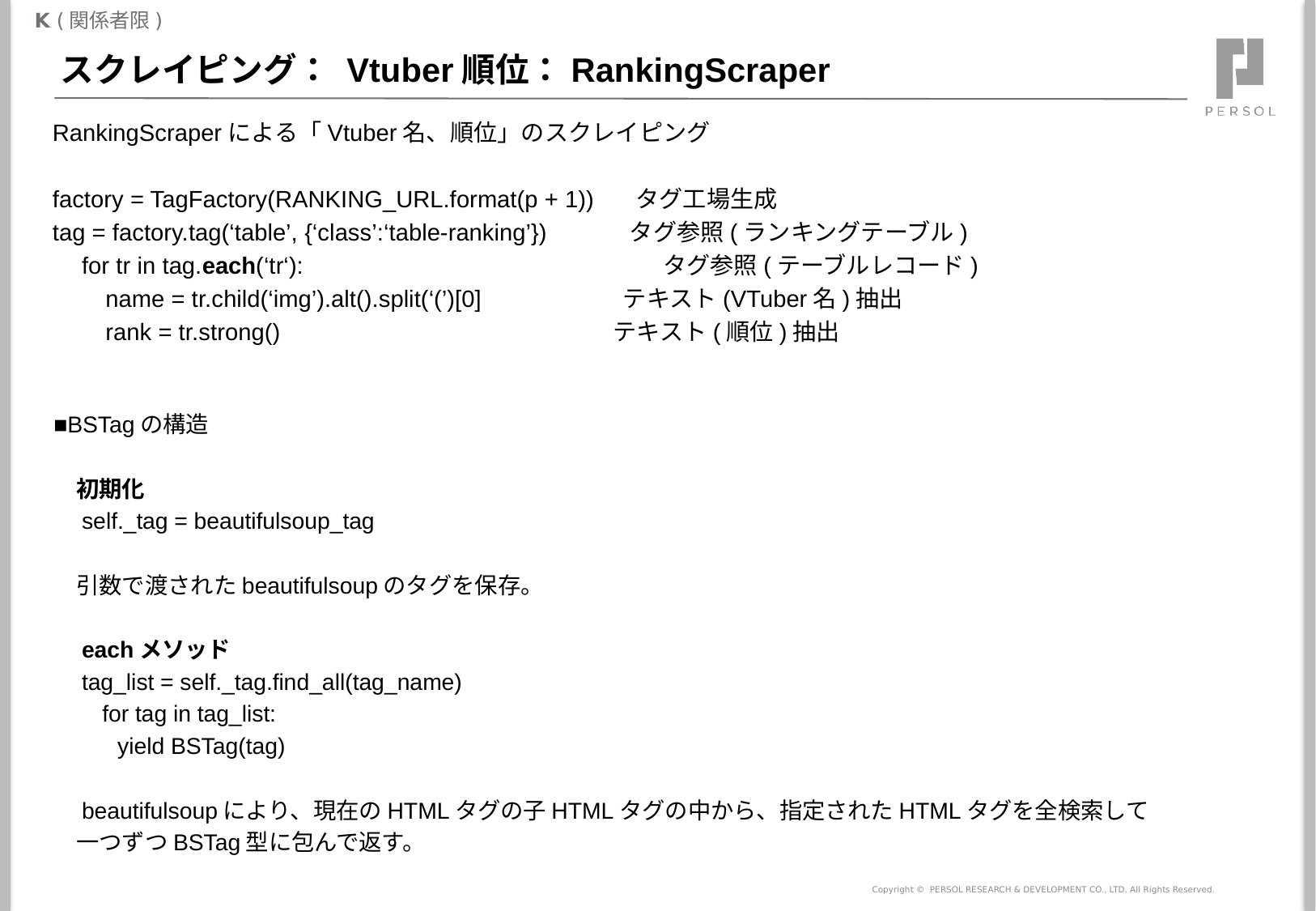

# スクレイピング： Vtuber順位：RankingScraper
RankingScraperによる「Vtuber名、順位」のスクレイピング

factory = TagFactory(RANKING_URL.format(p + 1)) 　 タグ工場生成
tag = factory.tag(‘table’, {‘class’:‘table-ranking’})　　　 タグ参照(ランキングテーブル)
　for tr in tag.each(‘tr‘): 　　　　　　　　　　　　　　   タグ参照(テーブルレコード)
　　name = tr.child(‘img’).alt().split(‘(’)[0] 　　　　　  テキスト(VTuber名)抽出
　　rank = tr.strong()                                                 テキスト(順位)抽出

■BSTagの構造

　初期化
　self._tag = beautifulsoup_tag

　引数で渡されたbeautifulsoupのタグを保存。

　eachメソッド
　tag_list = self._tag.find_all(tag_name)
   　for tag in tag_list:
      　yield BSTag(tag)

　beautifulsoupにより、現在のHTMLタグの子HTMLタグの中から、指定されたHTMLタグを全検索して
　一つずつBSTag型に包んで返す。